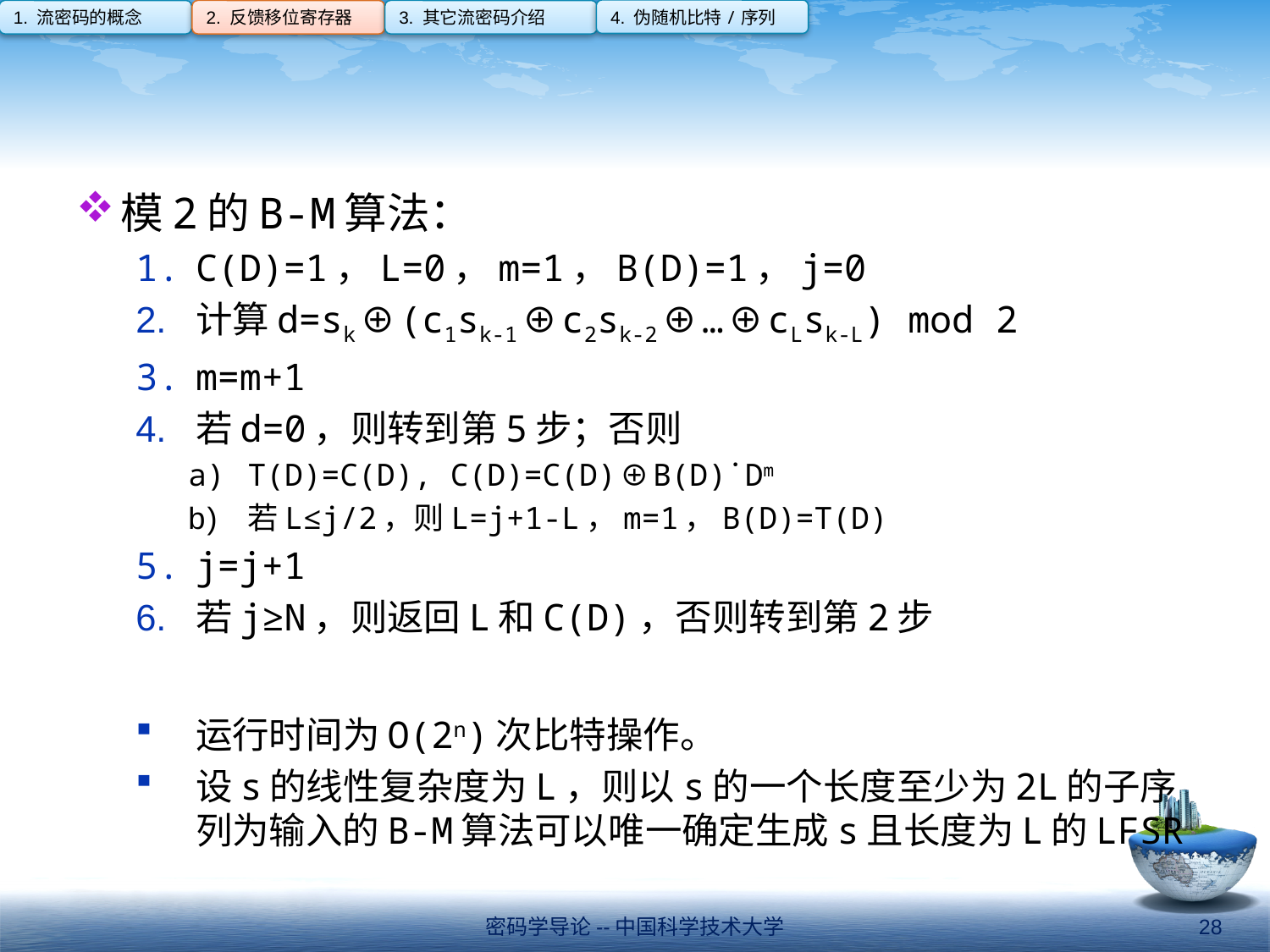

4. 伪随机比特/序列
1. 流密码的概念
2. 反馈移位寄存器
3. 其它流密码介绍
#
模2的B-M算法：
C(D)=1，L=0，m=1，B(D)=1，j=0
计算d=sk⊕(c1sk-1⊕c2sk-2⊕…⊕cLsk-L) mod 2
m=m+1
若d=0，则转到第5步；否则
T(D)=C(D), C(D)=C(D)⊕B(D)˙Dm
若L≤j/2，则L=j+1-L，m=1，B(D)=T(D)
j=j+1
若j≥N，则返回L和C(D)，否则转到第2步

运行时间为O(2n)次比特操作。
设s的线性复杂度为L，则以s的一个长度至少为2L的子序列为输入的B-M算法可以唯一确定生成s且长度为L的LFSR
密码学导论--中国科学技术大学
28